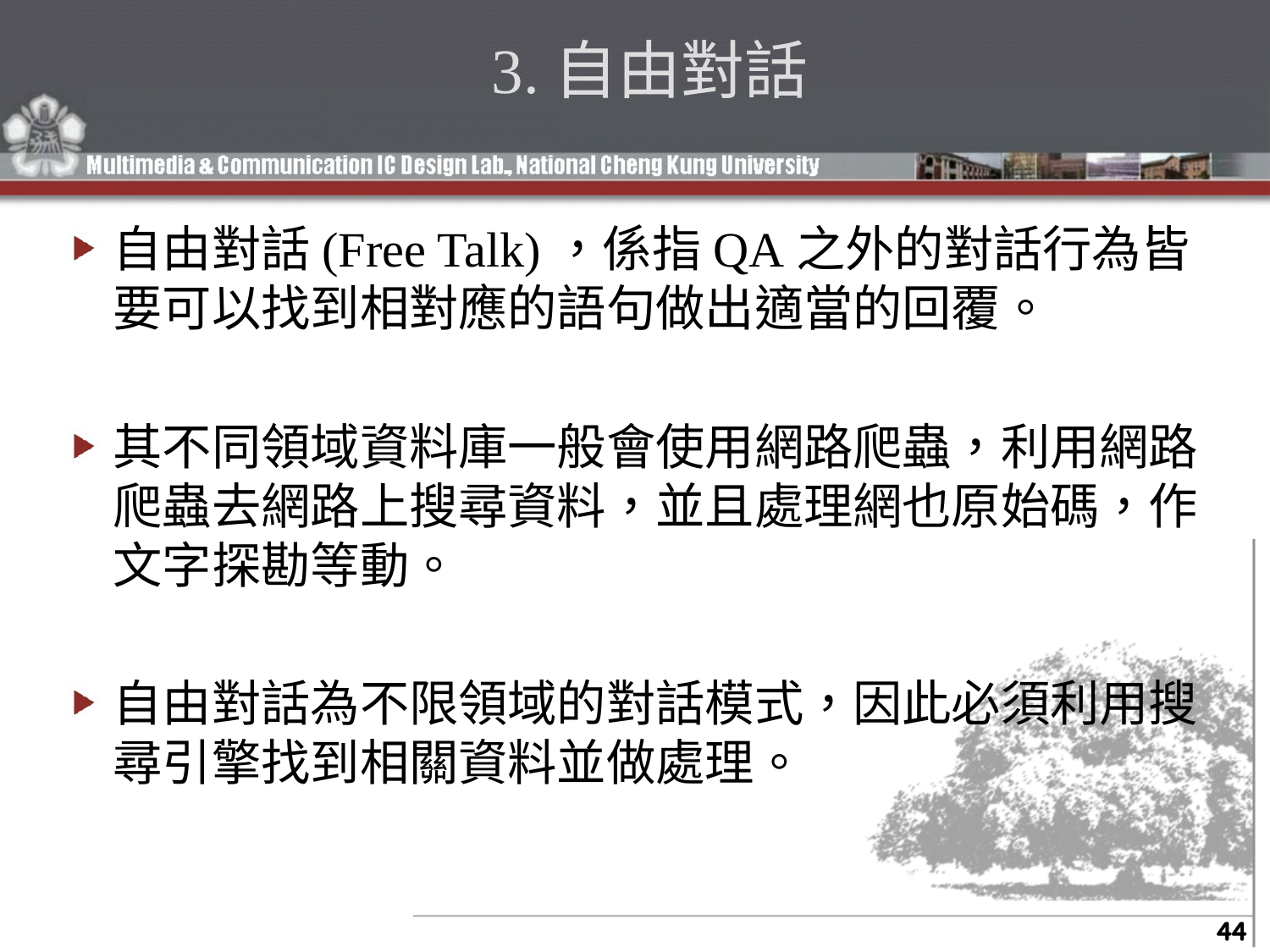

# 3.自由對話
自由對話(Free Talk)，係指QA之外的對話行為皆要可以找到相對應的語句做出適當的回覆。

其不同領域資料庫一般會使用網路爬蟲，利用網路爬蟲去網路上搜尋資料，並且處理網也原始碼，作文字探勘等動。

自由對話為不限領域的對話模式，因此必須利用搜尋引擎找到相關資料並做處理。
44